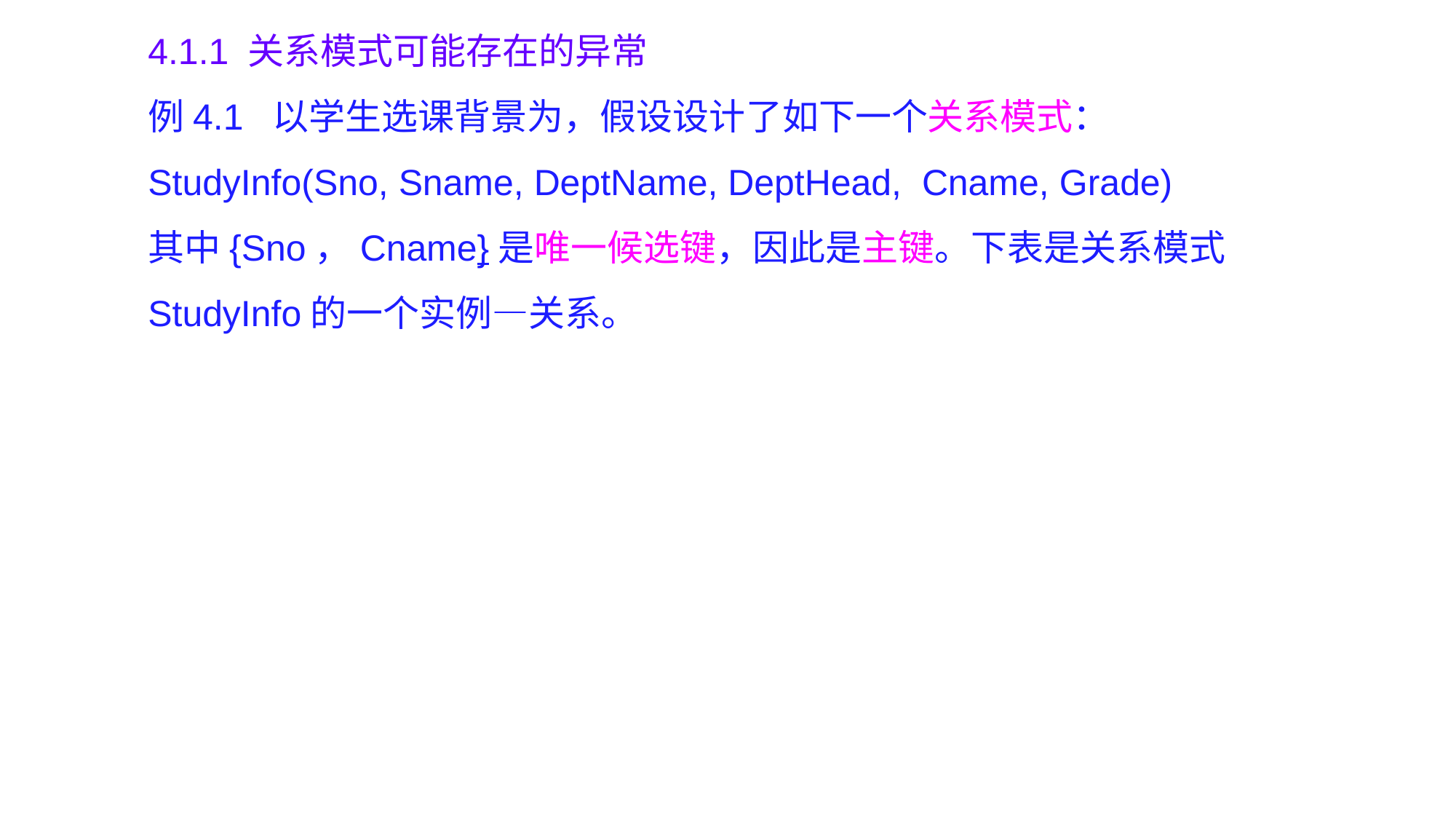

4.1.1 关系模式可能存在的异常
例4.1  以学生选课背景为，假设设计了如下一个关系模式：StudyInfo(Sno, Sname, DeptName, DeptHead,  Cname, Grade)
其中{Sno，Cname}是唯一候选键，因此是主键。下表是关系模式StudyInfo的一个实例—关系。